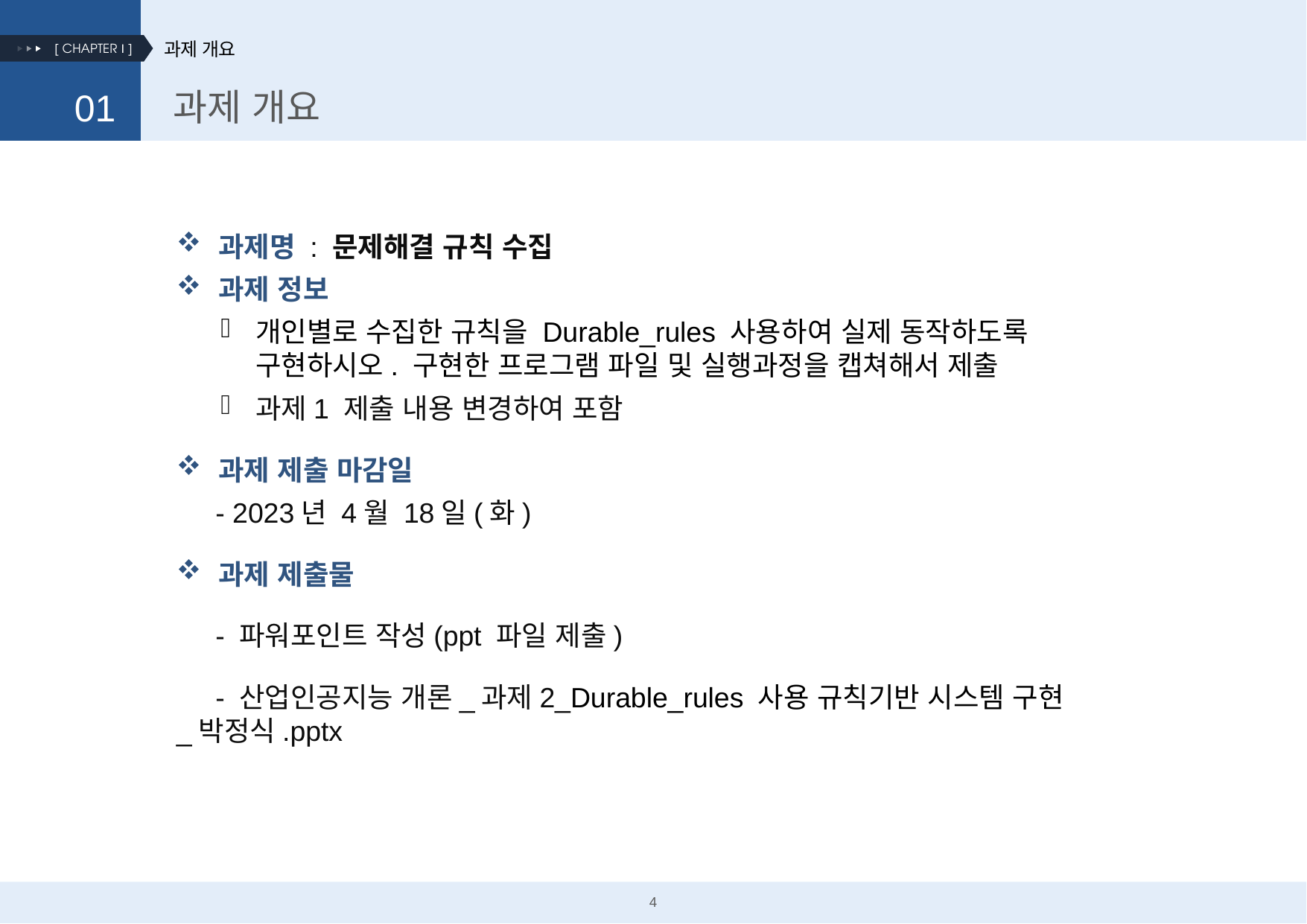

과제 개요
01
과제명 : 문제해결 규칙 수집
과제 정보
개인별로 수집한 규칙을 Durable_rules 사용하여 실제 동작하도록 구현하시오. 구현한 프로그램 파일 및 실행과정을 캡쳐해서 제출
과제1 제출 내용 변경하여 포함
과제 제출 마감일
     - 2023년 4월 18일(화)
과제 제출물
     - 파워포인트 작성(ppt 파일 제출)
     - 산업인공지능 개론_과제2_Durable_rules 사용 규칙기반 시스템 구현_박정식.pptx